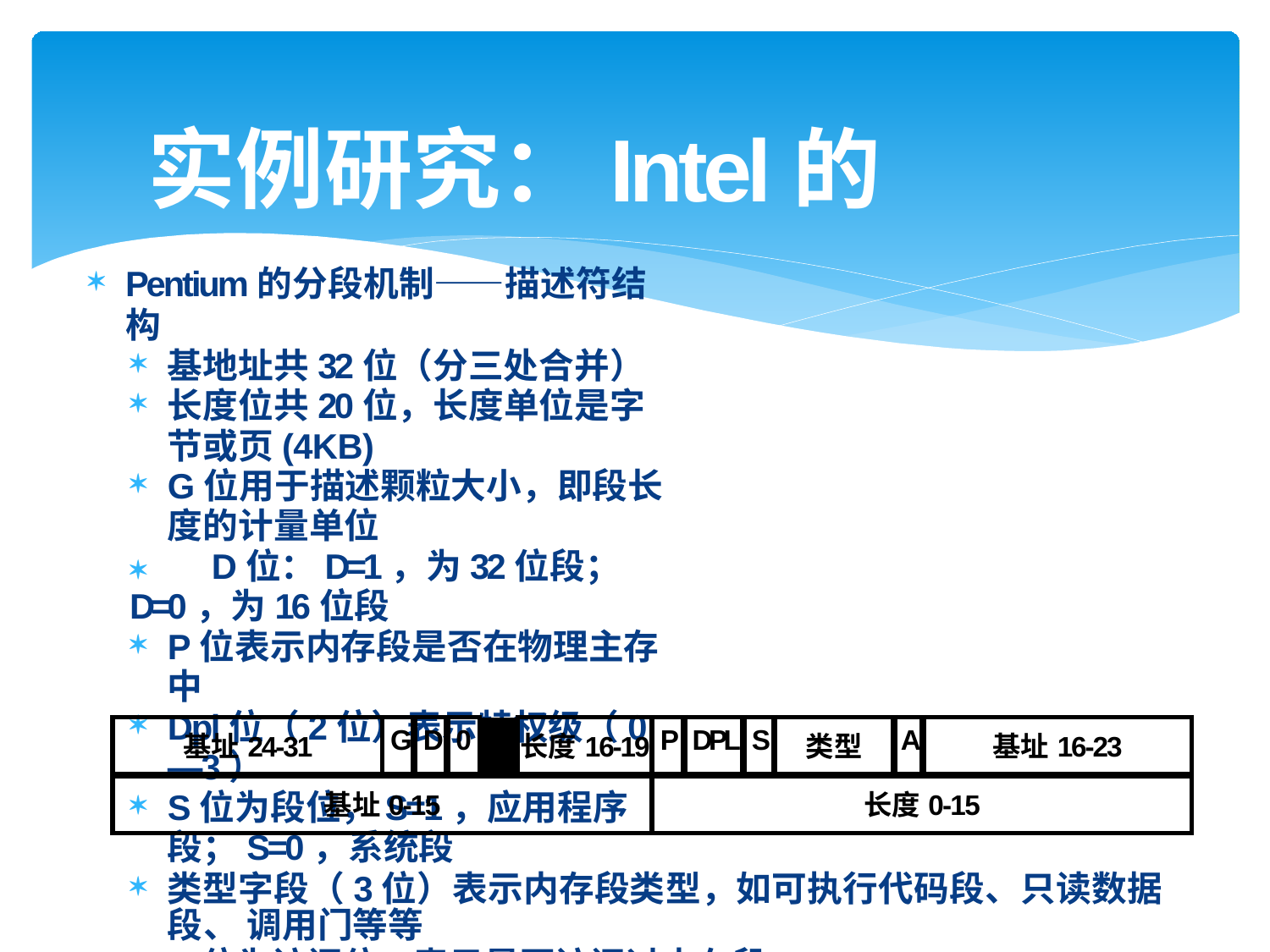

# 实例研究：Intel的Pentium
Pentium的分段机制——描述符结构
基地址共32位（分三处合并）
长度位共20位，长度单位是字节或页(4KB)
G位用于描述颗粒大小，即段长度的计量单位
∗	D位：D=1，为32位段；D=0，为16位段
P位表示内存段是否在物理主存中
Dpl位（2位）表示特权级（0—3）
S位为段位，S=1，应用程序段；S=0，系统段
类型字段（3位）表示内存段类型，如可执行代码段、只读数据段、 调用门等等
A位为访问位，表示是否访问过内存段
| 基址24-31 | G | D | 0 |  | 长度16-19 | P | DPL | S | 类型 | A | 基址16-23 |
| --- | --- | --- | --- | --- | --- | --- | --- | --- | --- | --- | --- |
| 基址0-15 |  |  |  |  |  | 长度0-15 |  |  |  |  |  |